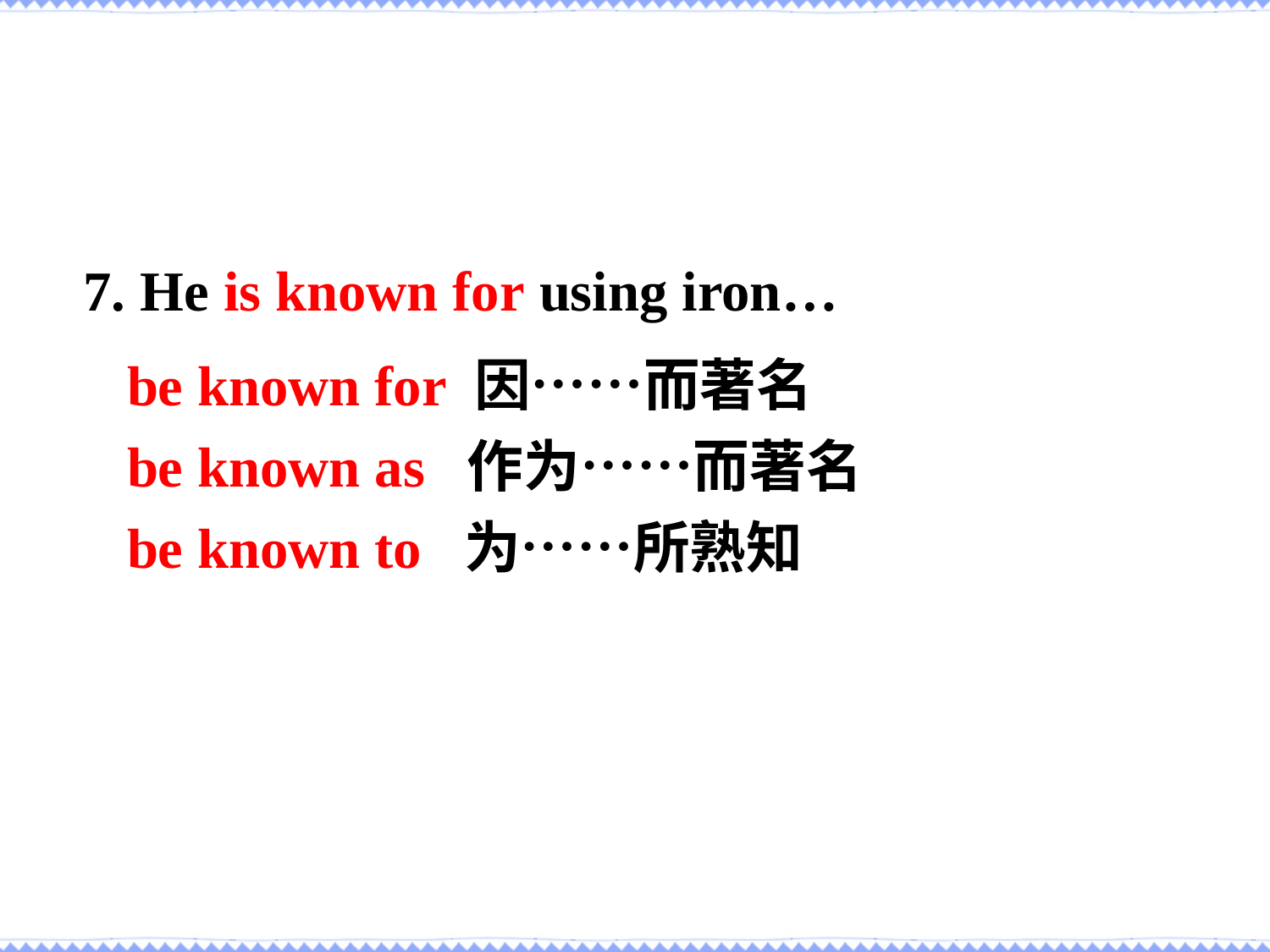

7. He is known for using iron…
be known for 因……而著名
be known as  作为……而著名
be known to  为……所熟知